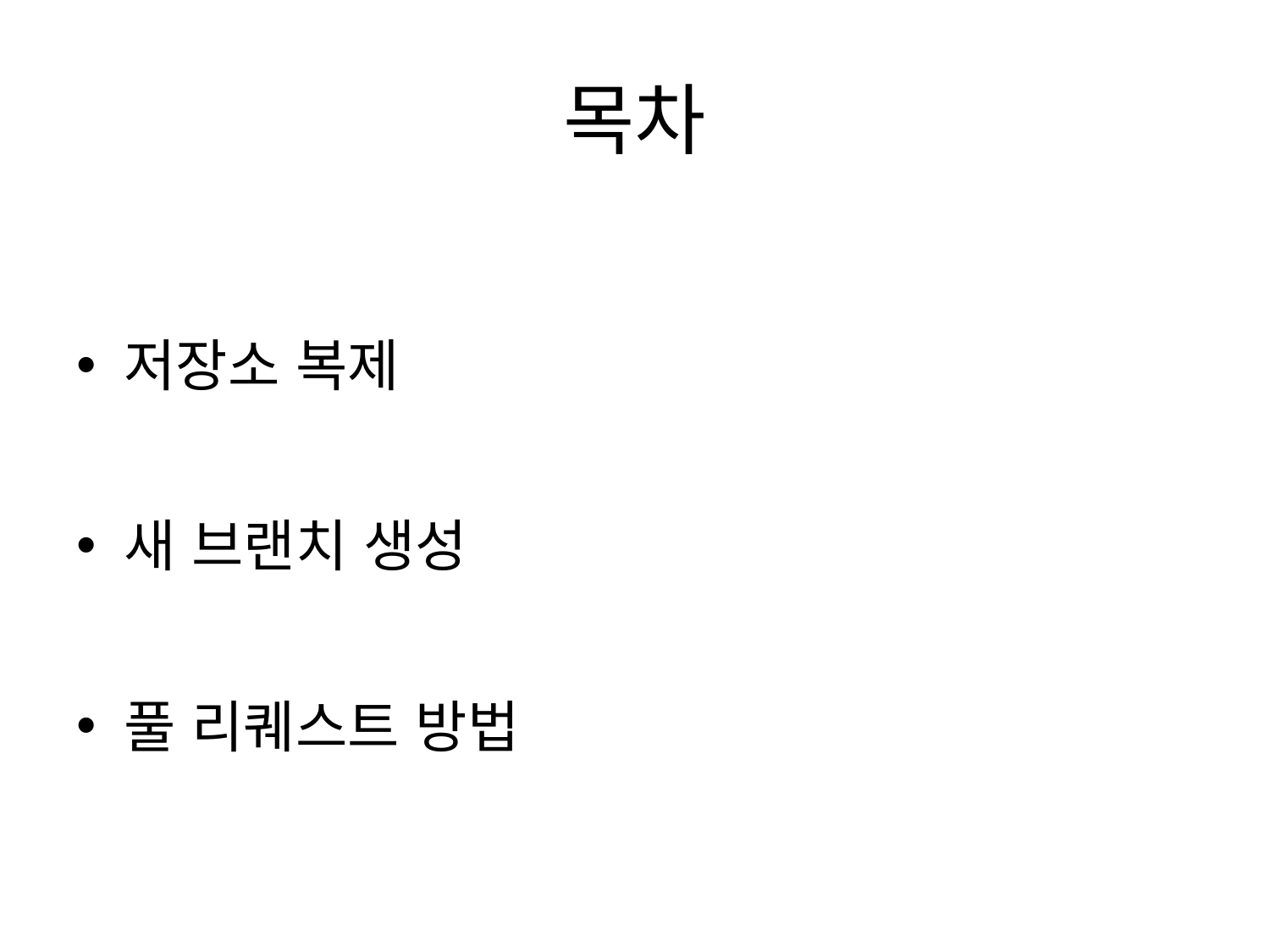

# 목차
저장소 복제
새 브랜치 생성
풀 리퀘스트 방법